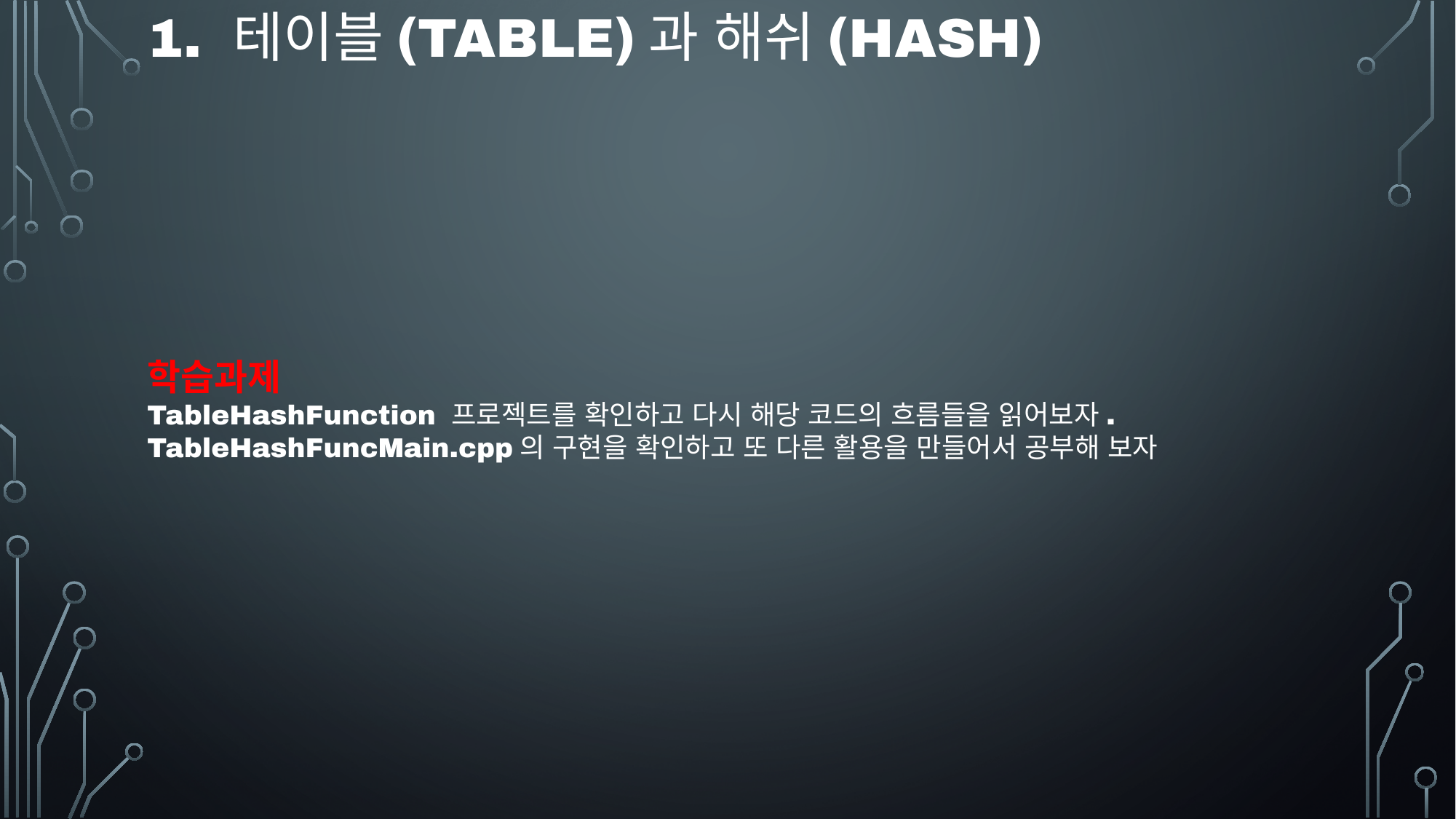

# 1. 테이블(Table)과 해쉬(Hash)
학습과제
TableHashFunction 프로젝트를 확인하고 다시 해당 코드의 흐름들을 읽어보자.
TableHashFuncMain.cpp의 구현을 확인하고 또 다른 활용을 만들어서 공부해 보자